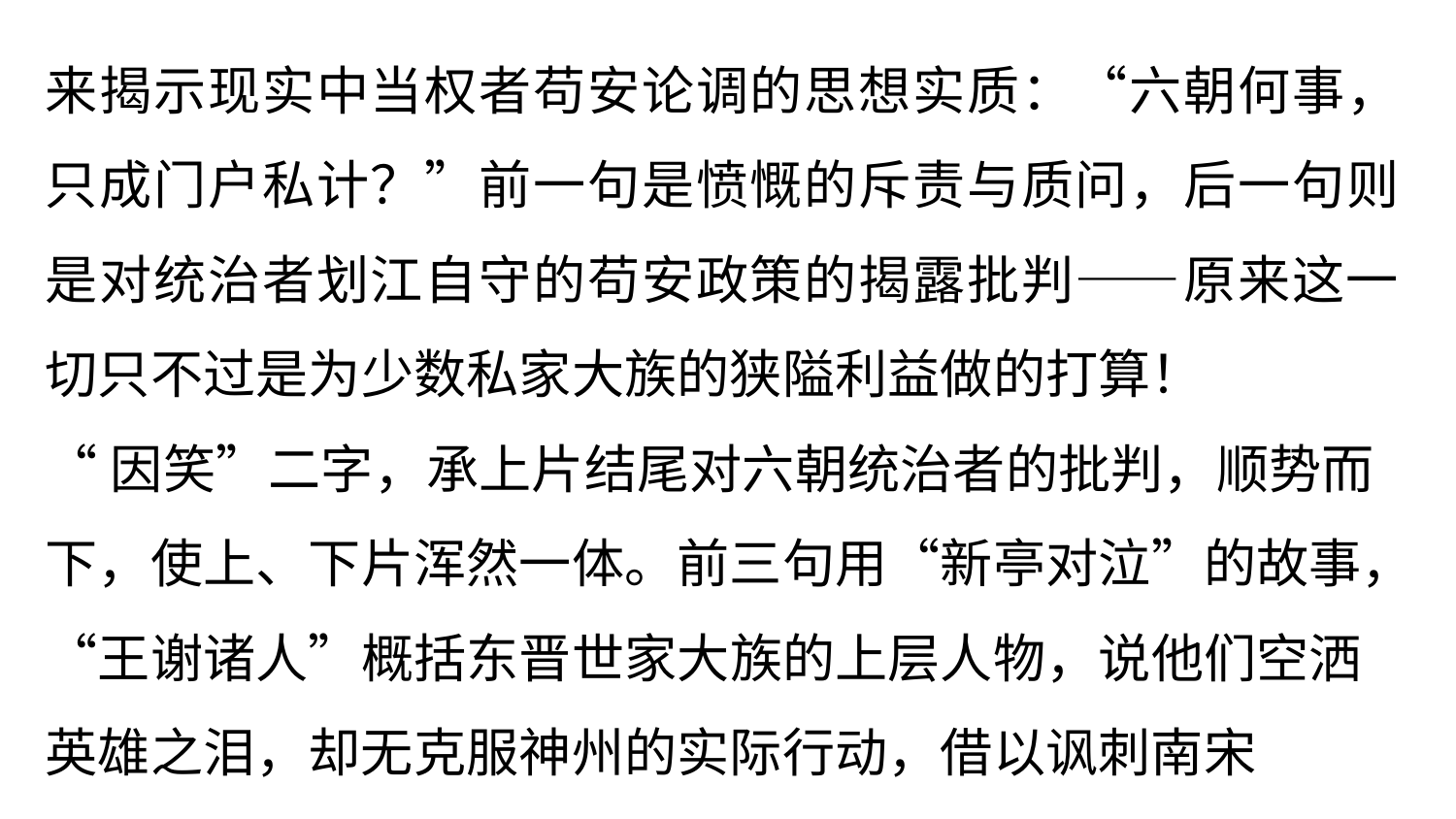

来揭示现实中当权者苟安论调的思想实质：“六朝何事，只成门户私计？”前一句是愤慨的斥责与质问，后一句则是对统治者划江自守的苟安政策的揭露批判——原来这一切只不过是为少数私家大族的狭隘利益做的打算！
“因笑”二字，承上片结尾对六朝统治者的批判，顺势而下，使上、下片浑然一体。前三句用“新亭对泣”的故事，“王谢诸人”概括东晋世家大族的上层人物，说他们空洒英雄之泪，却无克服神州的实际行动，借以讽刺南宋